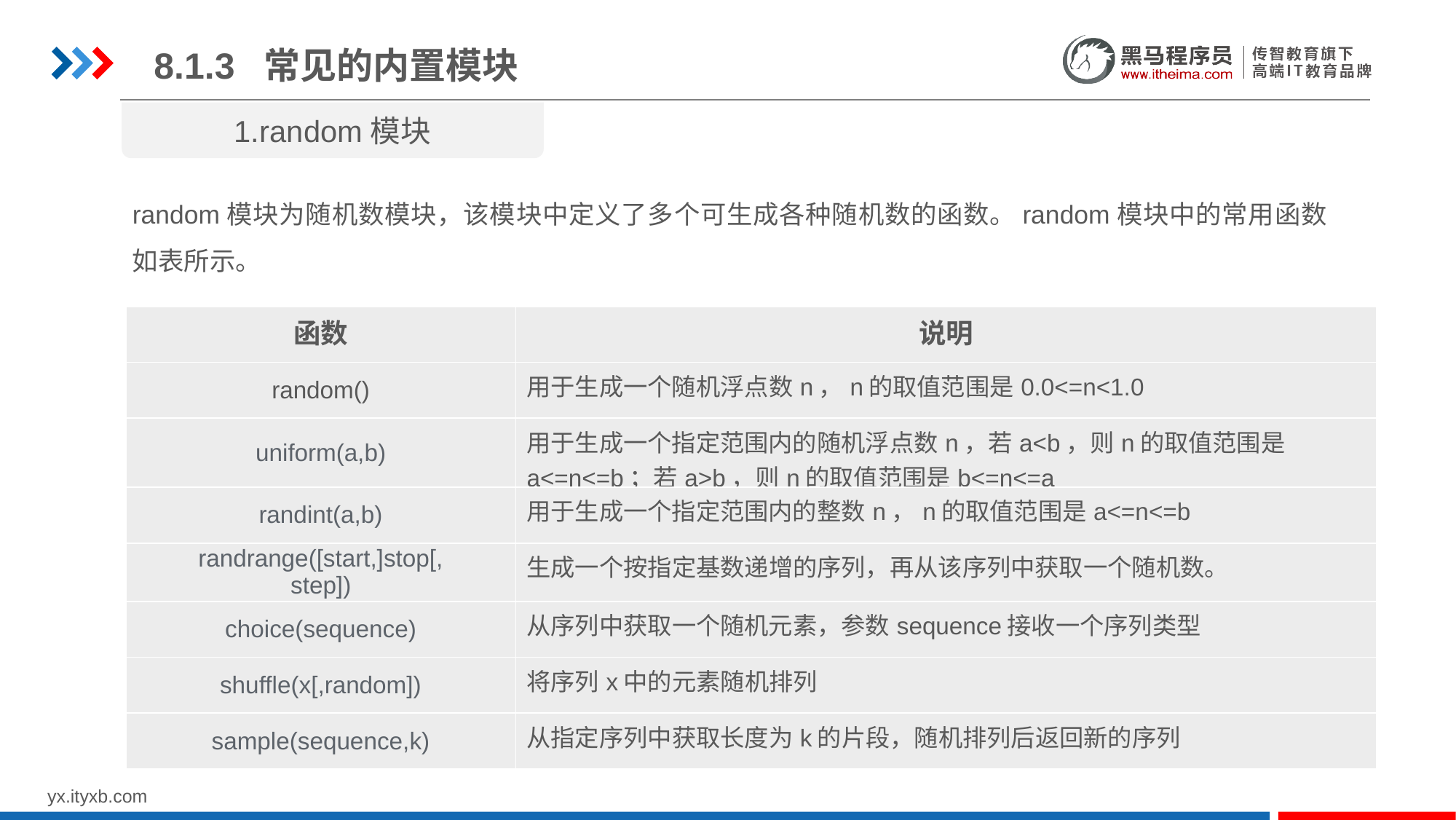

8.1.3  常见的内置模块

1.random模块
random模块为随机数模块，该模块中定义了多个可生成各种随机数的函数。random模块中的常用函数如表所示。
| 函数 | 说明 |
| --- | --- |
| random() | 用于生成一个随机浮点数n，n的取值范围是0.0<=n<1.0 |
| uniform(a,b) | 用于生成一个指定范围内的随机浮点数n，若a<b，则n的取值范围是a<=n<=b；若a>b，则n的取值范围是b<=n<=a |
| randint(a,b) | 用于生成一个指定范围内的整数n，n的取值范围是a<=n<=b |
| randrange([start,]stop[, step]) | 生成一个按指定基数递增的序列，再从该序列中获取一个随机数。 |
| choice(sequence) | 从序列中获取一个随机元素，参数sequence接收一个序列类型 |
| shuffle(x[,random]) | 将序列x中的元素随机排列 |
| sample(sequence,k) | 从指定序列中获取长度为k的片段，随机排列后返回新的序列 |